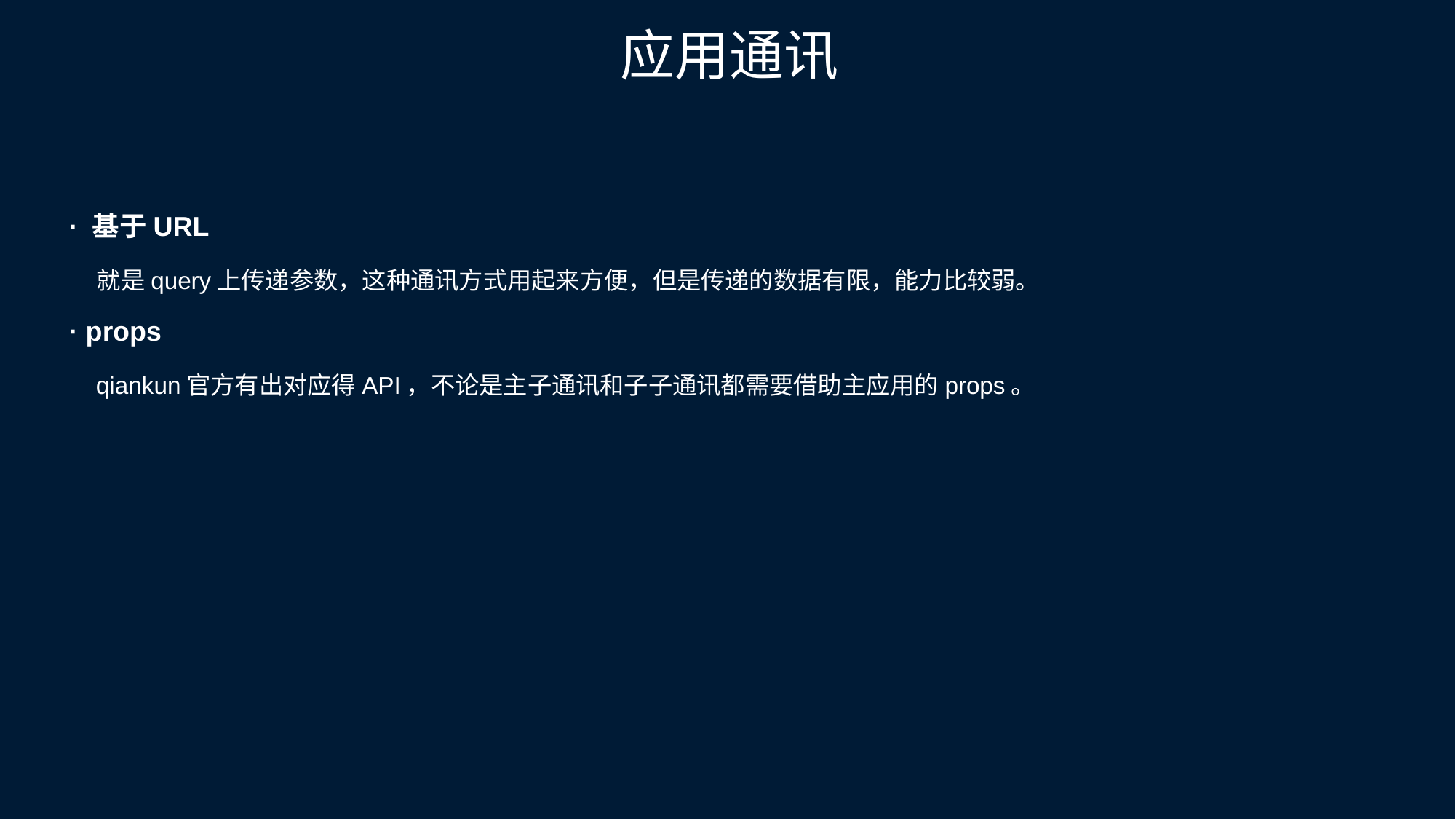

应用通讯
· 基于URL
    就是query上传递参数，这种通讯方式用起来方便，但是传递的数据有限，能力比较弱。
· props
    qiankun官方有出对应得API，不论是主子通讯和子子通讯都需要借助主应用的props。